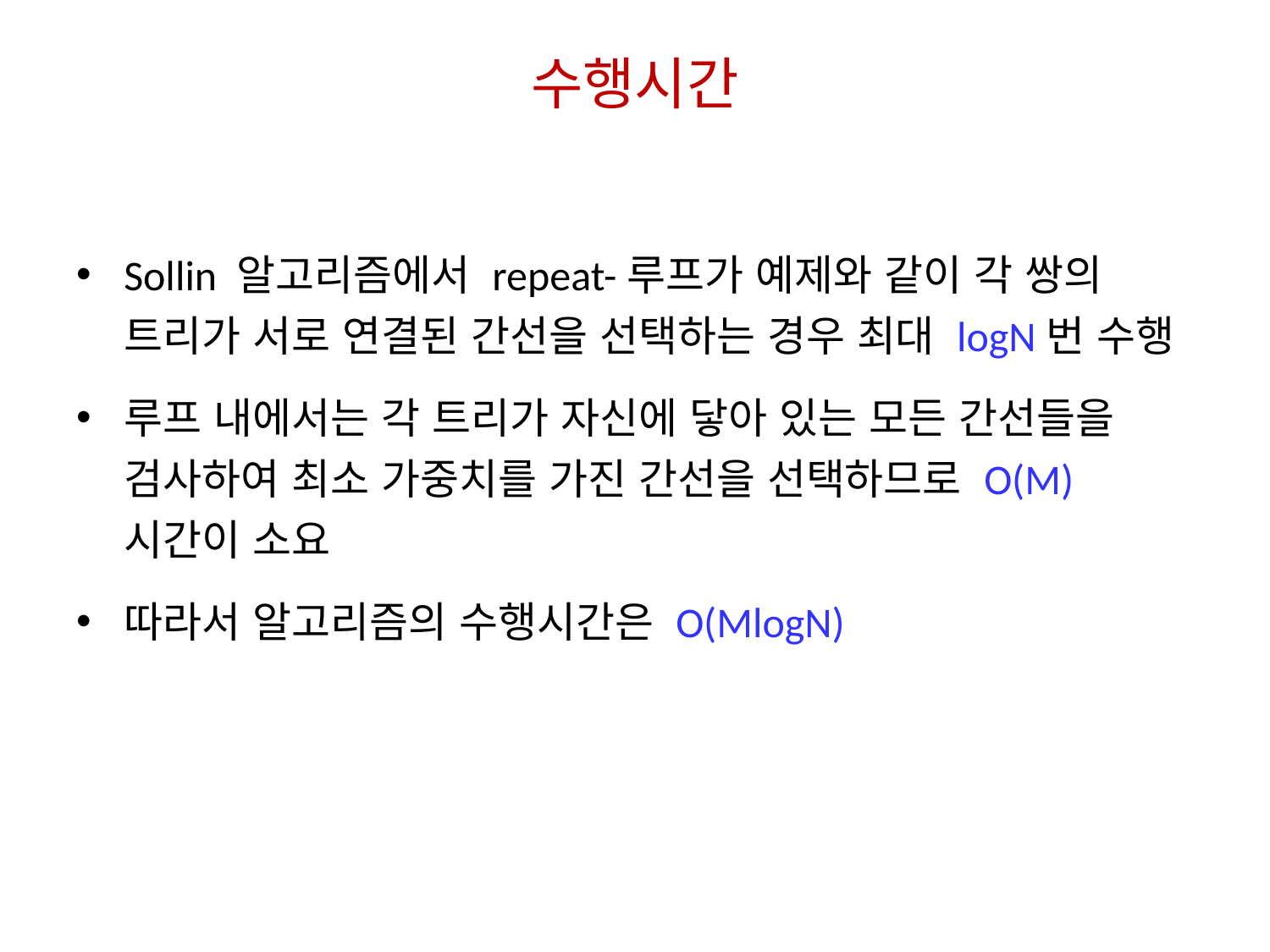

# 수행시간
Sollin 알고리즘에서 repeat-루프가 예제와 같이 각 쌍의 트리가 서로 연결된 간선을 선택하는 경우 최대 logN번 수행
루프 내에서는 각 트리가 자신에 닿아 있는 모든 간선들을 검사하여 최소 가중치를 가진 간선을 선택하므로 O(M) 시간이 소요
따라서 알고리즘의 수행시간은 O(MlogN)